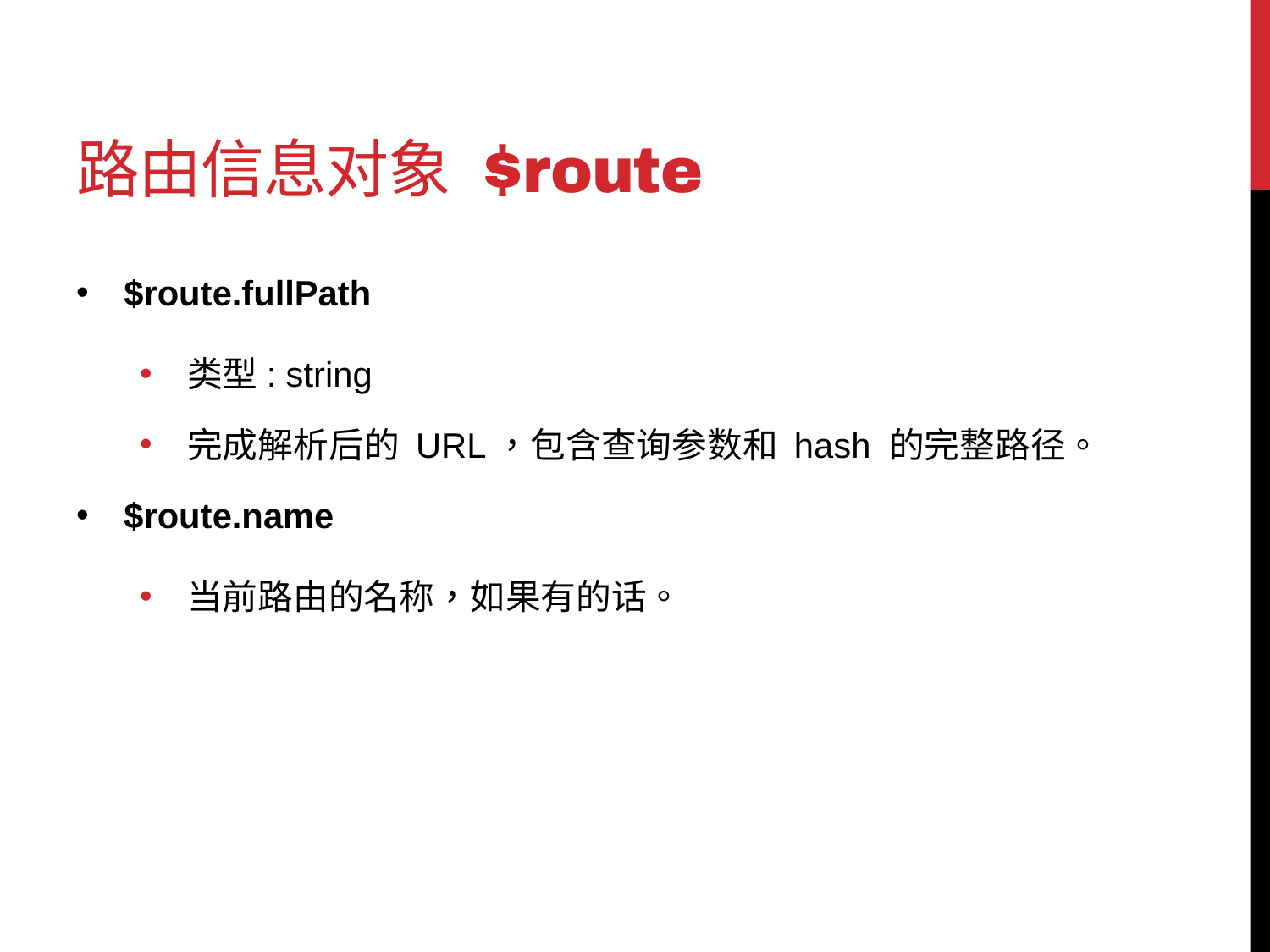

# 路由信息对象 $route
$route.fullPath
类型: string
完成解析后的 URL，包含查询参数和 hash 的完整路径。
$route.name
当前路由的名称，如果有的话。